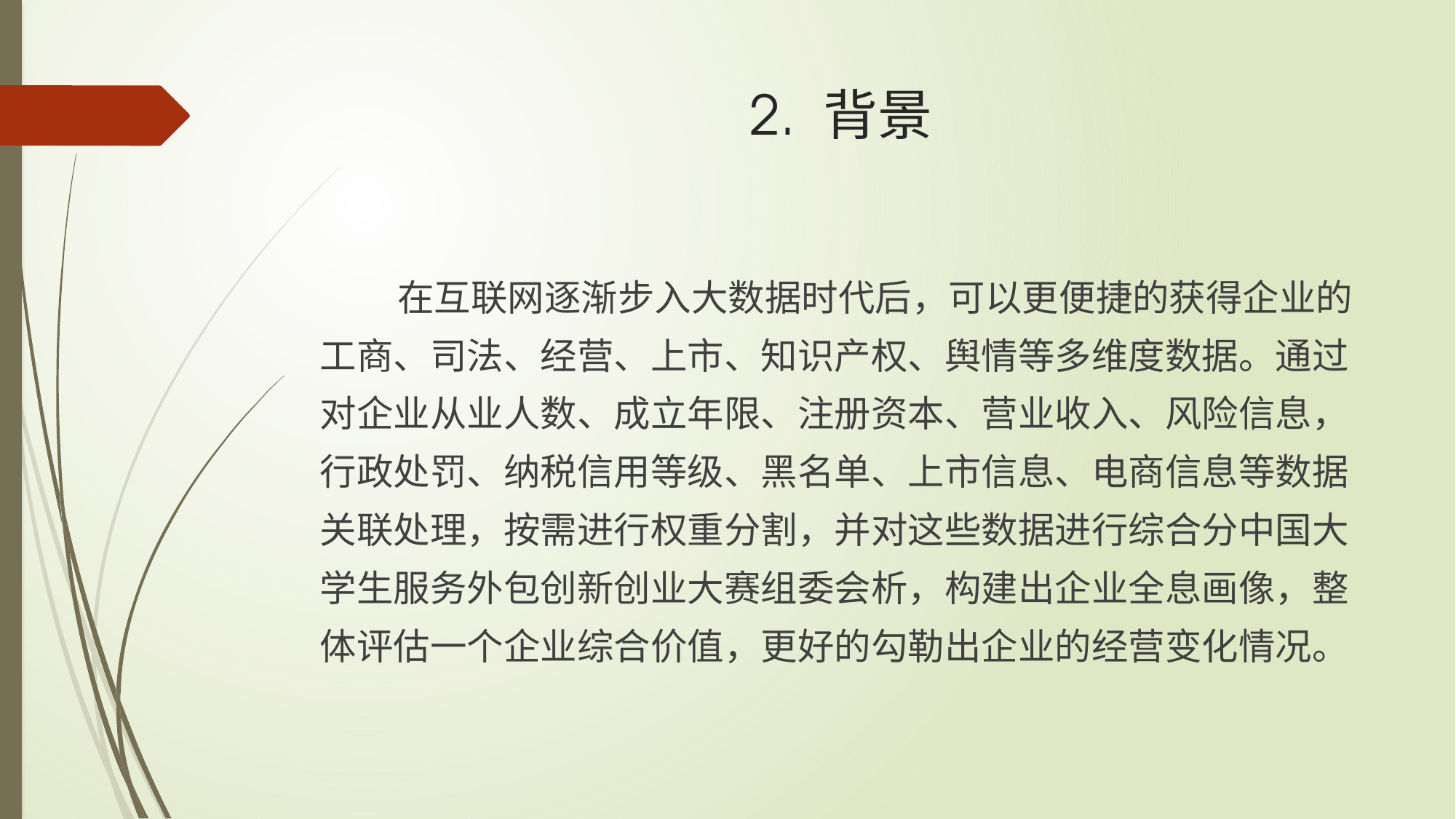

# 2. 背景
在互联网逐渐步入大数据时代后，可以更便捷的获得企业的工商、司法、经营、上市、知识产权、舆情等多维度数据。通过对企业从业人数、成立年限、注册资本、营业收入、风险信息，行政处罚、纳税信用等级、黑名单、上市信息、电商信息等数据关联处理，按需进行权重分割，并对这些数据进行综合分中国大学生服务外包创新创业大赛组委会析，构建出企业全息画像，整体评估一个企业综合价值，更好的勾勒出企业的经营变化情况。